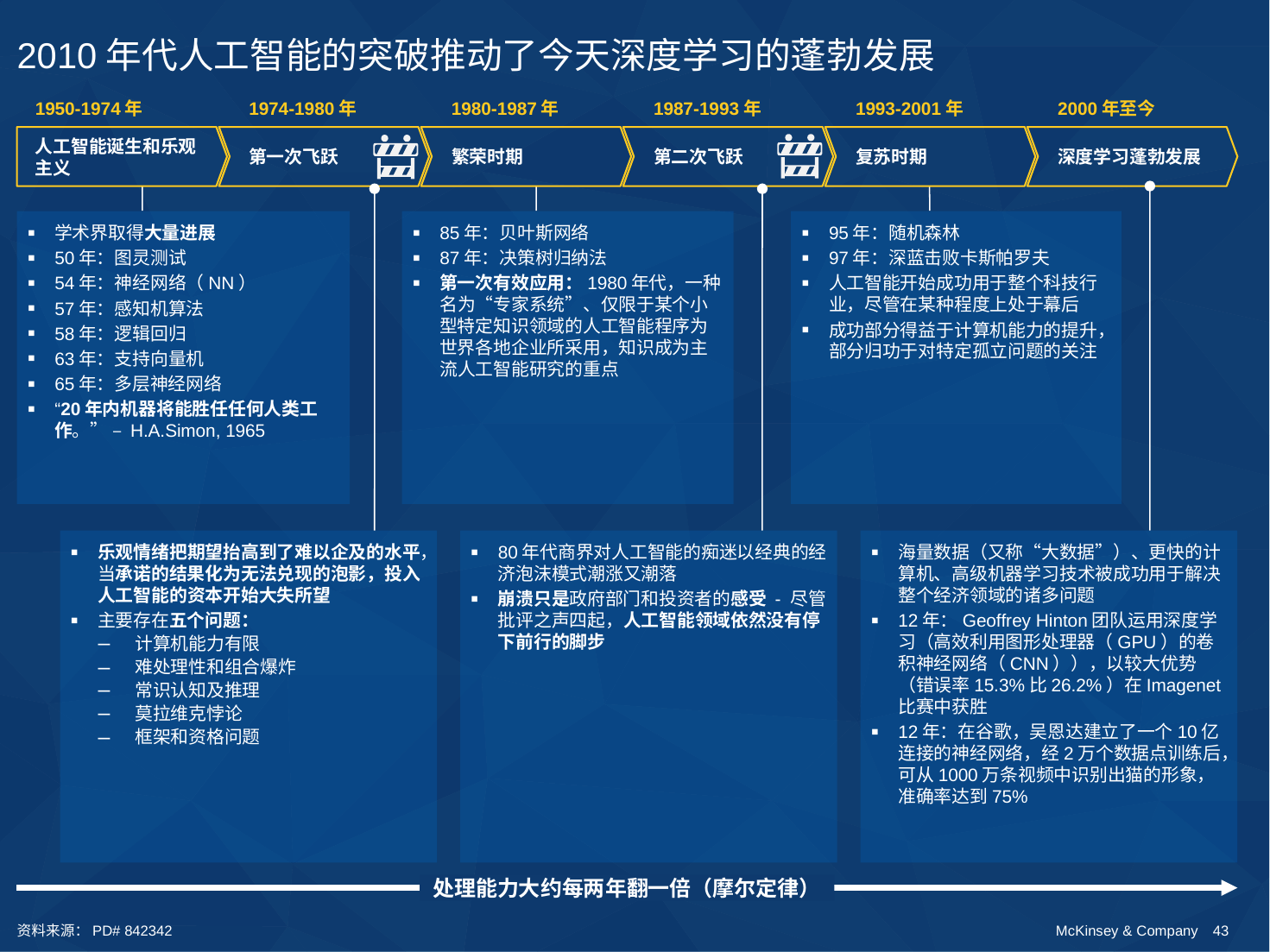

2010年代人工智能的突破推动了今天深度学习的蓬勃发展
1950-1974年
1974-1980年
1980-1987年
1987-1993年
1993-2001年
2000年至今

人工智能诞生和乐观主义

第一次飞跃
繁荣时期
第二次飞跃
复苏时期
深度学习蓬勃发展

学术界取得大量进展
50年：图灵测试
54年：神经网络（NN）
57年：感知机算法
58年：逻辑回归
63年：支持向量机
65年：多层神经网络
“20年内机器将能胜任任何人类工作。” – H.A.Simon, 1965
85年：贝叶斯网络
87年：决策树归纳法
第一次有效应用：1980年代，一种名为“专家系统”、仅限于某个小型特定知识领域的人工智能程序为世界各地企业所采用，知识成为主流人工智能研究的重点
95年：随机森林
97年：深蓝击败卡斯帕罗夫
人工智能开始成功用于整个科技行业，尽管在某种程度上处于幕后
成功部分得益于计算机能力的提升，部分归功于对特定孤立问题的关注
乐观情绪把期望抬高到了难以企及的水平，当承诺的结果化为无法兑现的泡影，投入人工智能的资本开始大失所望
主要存在五个问题：
计算机能力有限
难处理性和组合爆炸
常识认知及推理
莫拉维克悖论
框架和资格问题
80年代商界对人工智能的痴迷以经典的经济泡沫模式潮涨又潮落
崩溃只是政府部门和投资者的感受 - 尽管批评之声四起，人工智能领域依然没有停下前行的脚步
海量数据（又称“大数据”）、更快的计算机、高级机器学习技术被成功用于解决整个经济领域的诸多问题
12年：Geoffrey Hinton团队运用深度学习（高效利用图形处理器（GPU）的卷积神经网络（CNN）），以较大优势（错误率15.3%比26.2%）在Imagenet比赛中获胜
12年：在谷歌，吴恩达建立了一个10亿连接的神经网络，经2万个数据点训练后，可从1000万条视频中识别出猫的形象，准确率达到75%
处理能力大约每两年翻一倍（摩尔定律）
资料来源：PD# 842342
McKinsey & Company
43